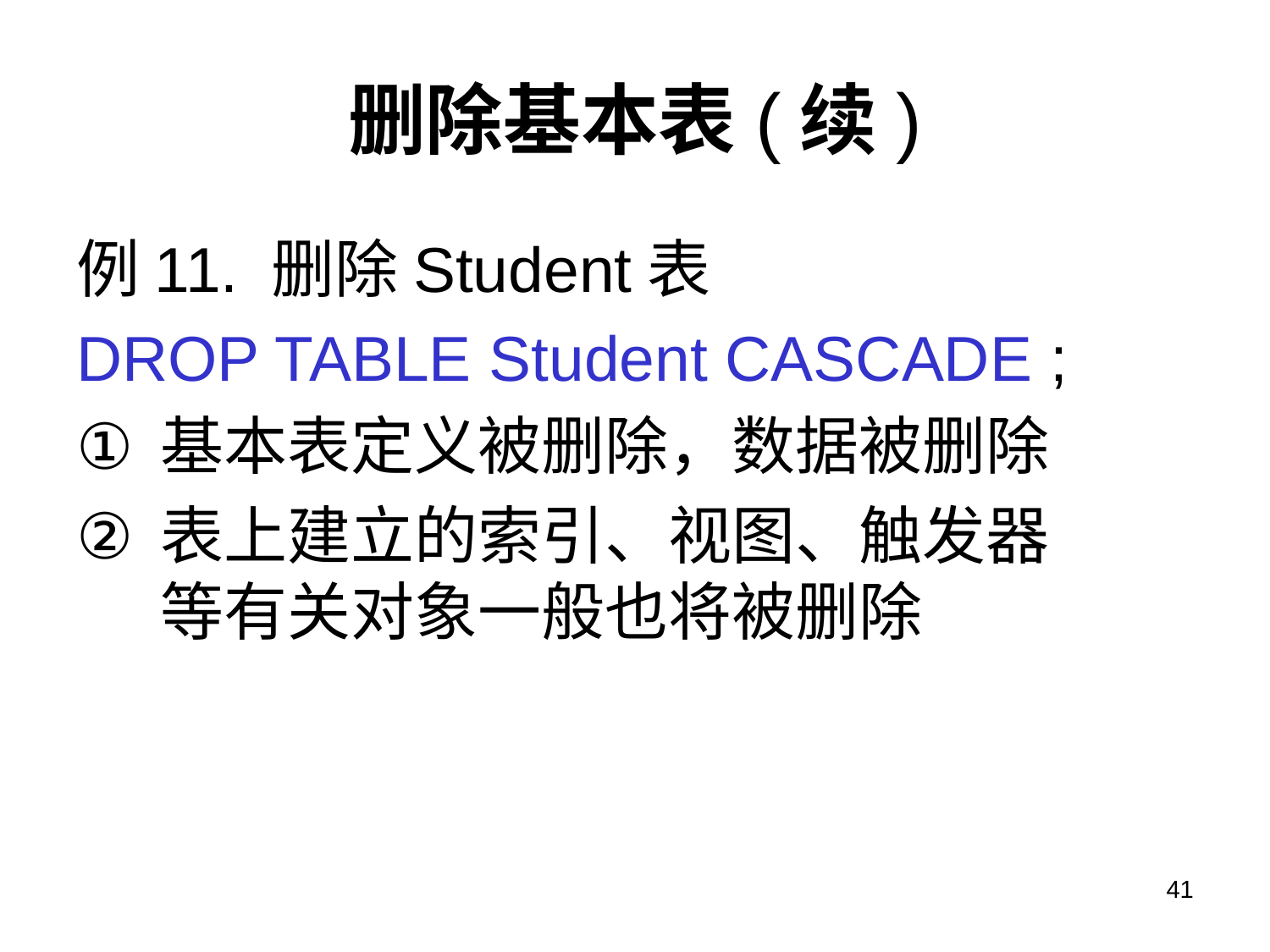

# 删除基本表(续)
例11. 删除Student表
DROP TABLE Student CASCADE ;
基本表定义被删除，数据被删除
表上建立的索引、视图、触发器等有关对象一般也将被删除
41